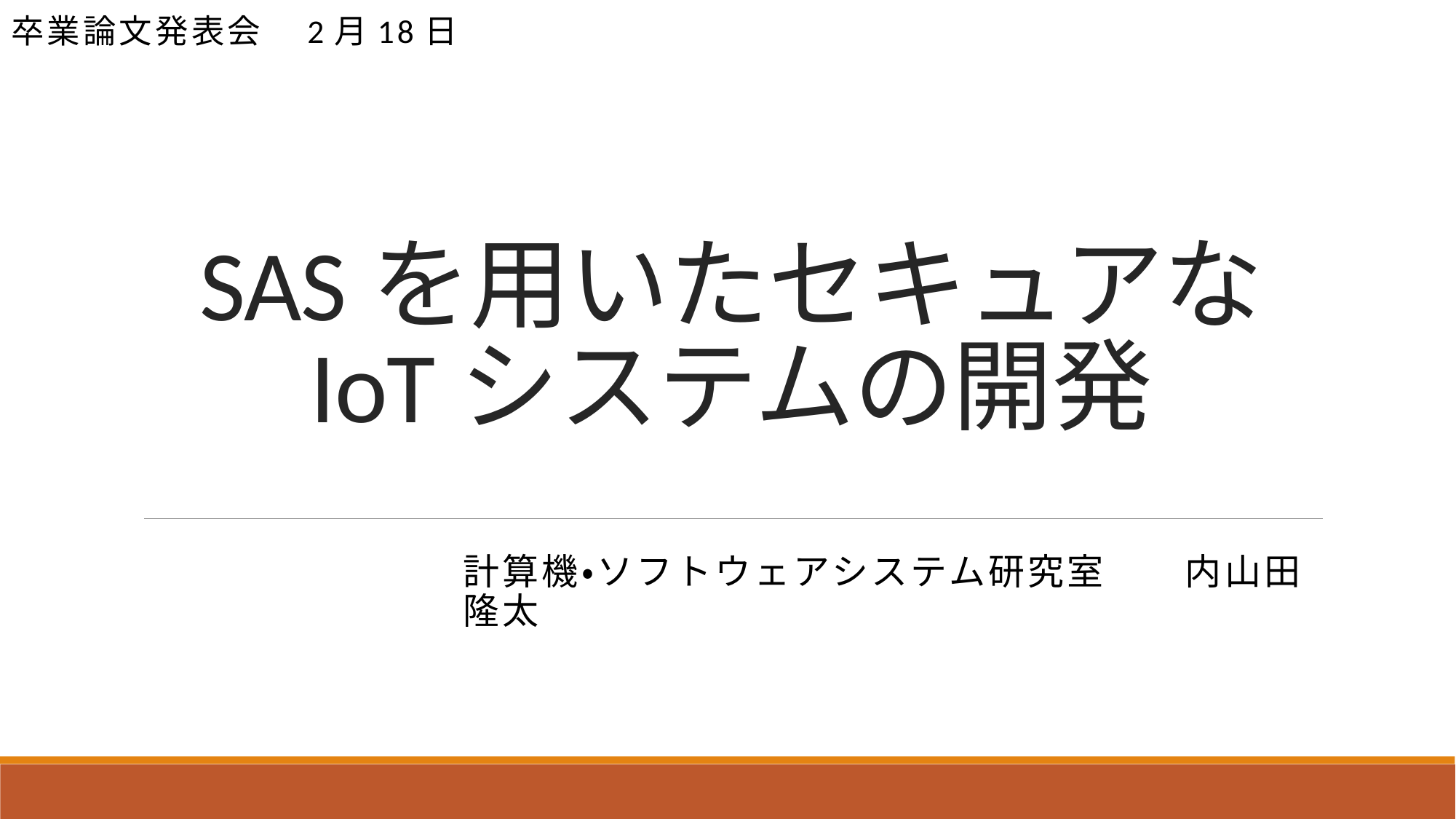

卒業論文発表会　2月18日
# SASを用いたセキュアな IoTシステムの開発
計算機・ソフトウェアシステム研究室　　内山田隆太